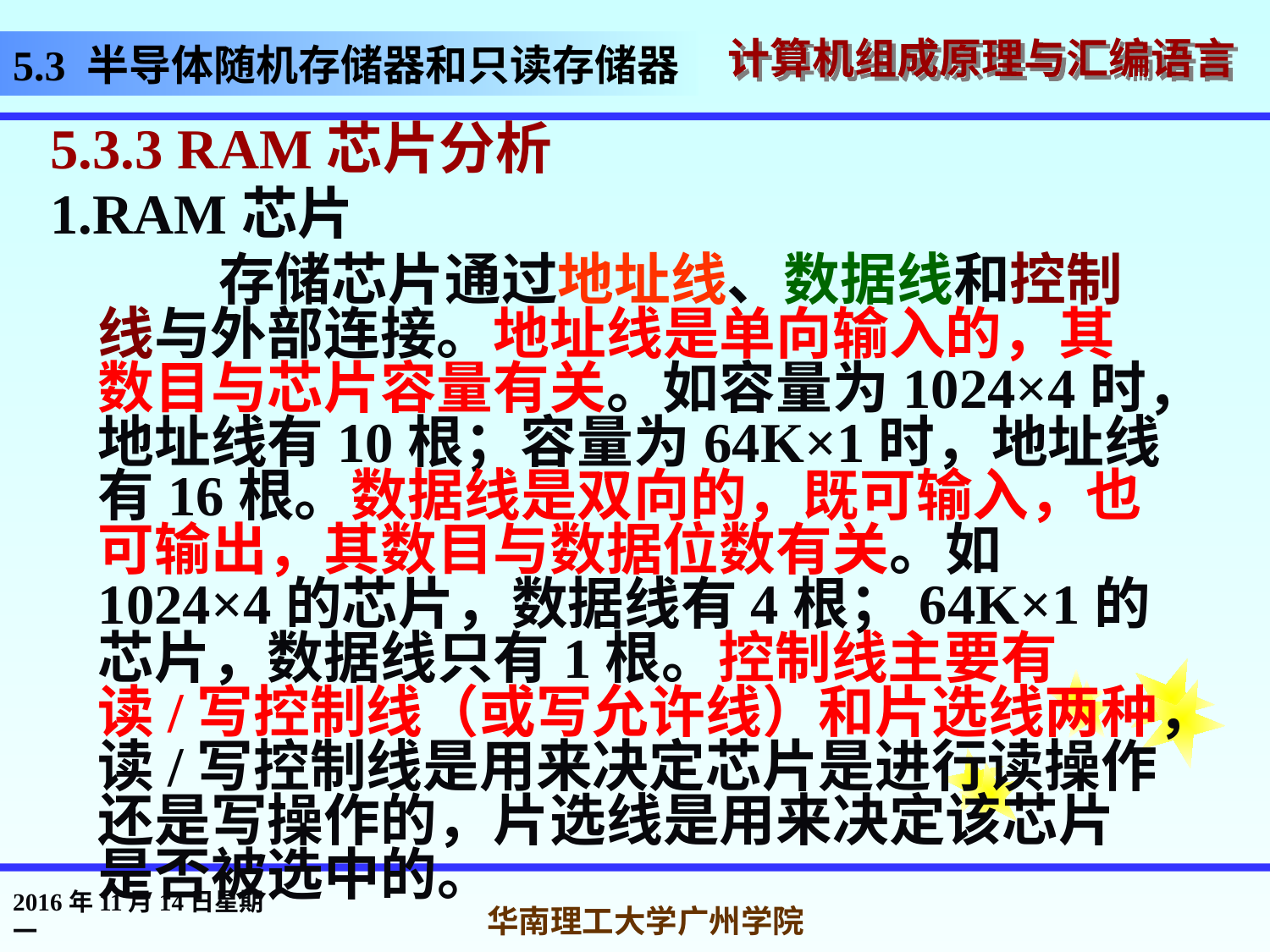

# 5.3 半导体随机存储器和只读存储器
5.3.3 RAM芯片分析
1.RAM芯片
            存储芯片通过地址线、数据线和控制线与外部连接。地址线是单向输入的，其数目与芯片容量有关。如容量为1024×4时，地址线有10根；容量为64K×1时，地址线有16根。数据线是双向的，既可输入，也可输出，其数目与数据位数有关。如1024×4的芯片，数据线有4根；64K×1的芯片，数据线只有1根。控制线主要有读/写控制线（或写允许线）和片选线两种，读/写控制线是用来决定芯片是进行读操作还是写操作的，片选线是用来决定该芯片是否被选中的。
2016年11月14日星期一
华南理工大学广州学院